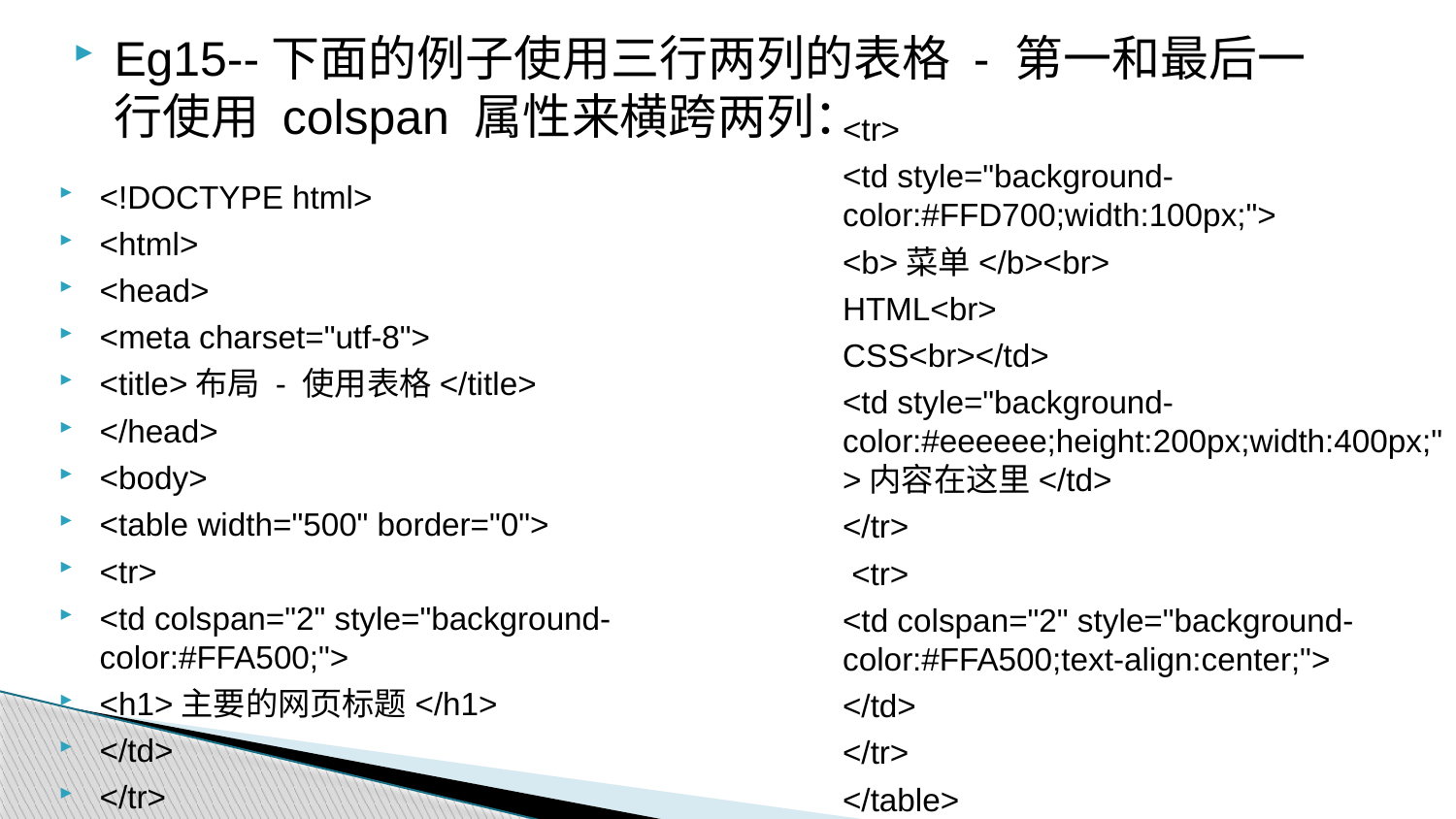

Eg15--下面的例子使用三行两列的表格 - 第一和最后一行使用 colspan 属性来横跨两列：
<tr>
<td style="background-color:#FFD700;width:100px;">
<b>菜单</b><br>
HTML<br>
CSS<br></td>
<td style="background-color:#eeeeee;height:200px;width:400px;">内容在这里</td>
</tr>
 <tr>
<td colspan="2" style="background-color:#FFA500;text-align:center;">
</td>
</tr>
</table>
<!DOCTYPE html>
<html>
<head>
<meta charset="utf-8">
<title>布局 - 使用表格</title>
</head>
<body>
<table width="500" border="0">
<tr>
<td colspan="2" style="background-color:#FFA500;">
<h1>主要的网页标题</h1>
</td>
</tr>